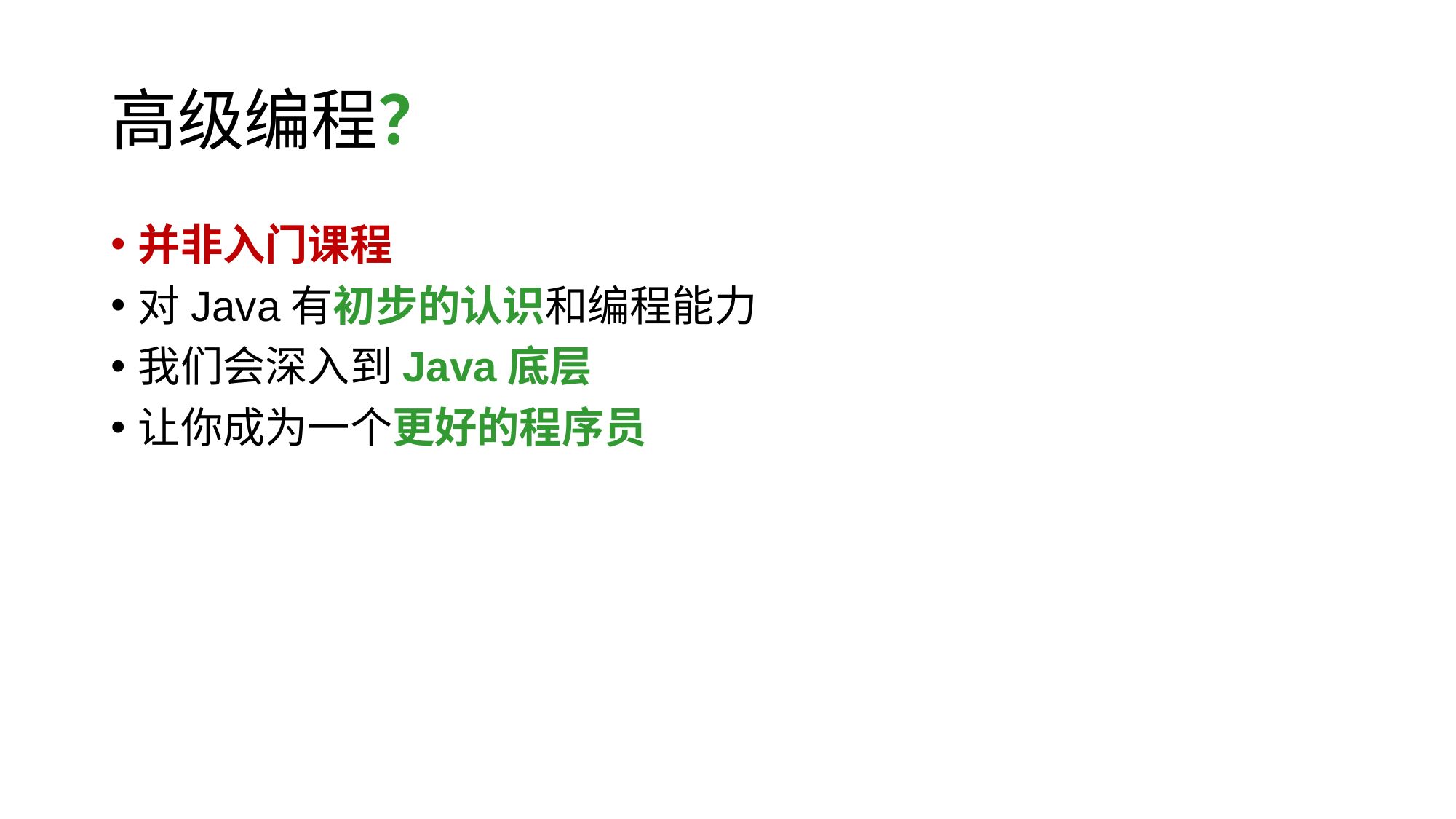

# 高级编程？
并非入门课程
对Java有初步的认识和编程能力
我们会深入到Java底层
让你成为一个更好的程序员